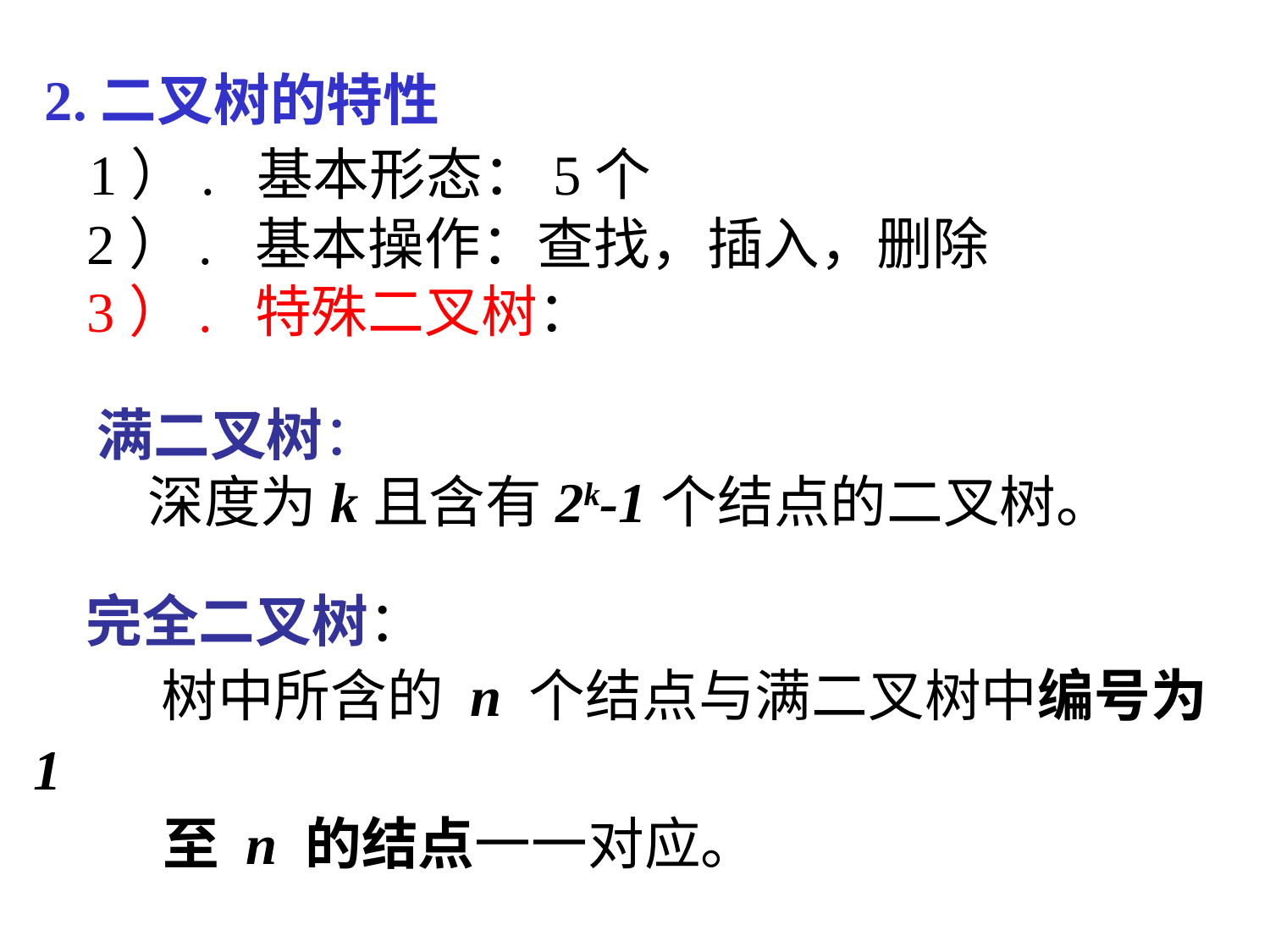

2.二叉树的特性
   1）.  基本形态：5个
   2）.  基本操作：查找，插入，删除
   3）.  特殊二叉树：
  满二叉树：
      深度为k且含有2k-1个结点的二叉树。
   完全二叉树：
         树中所含的 n 个结点与满二叉树中编号为 1
         至 n 的结点一一对应。